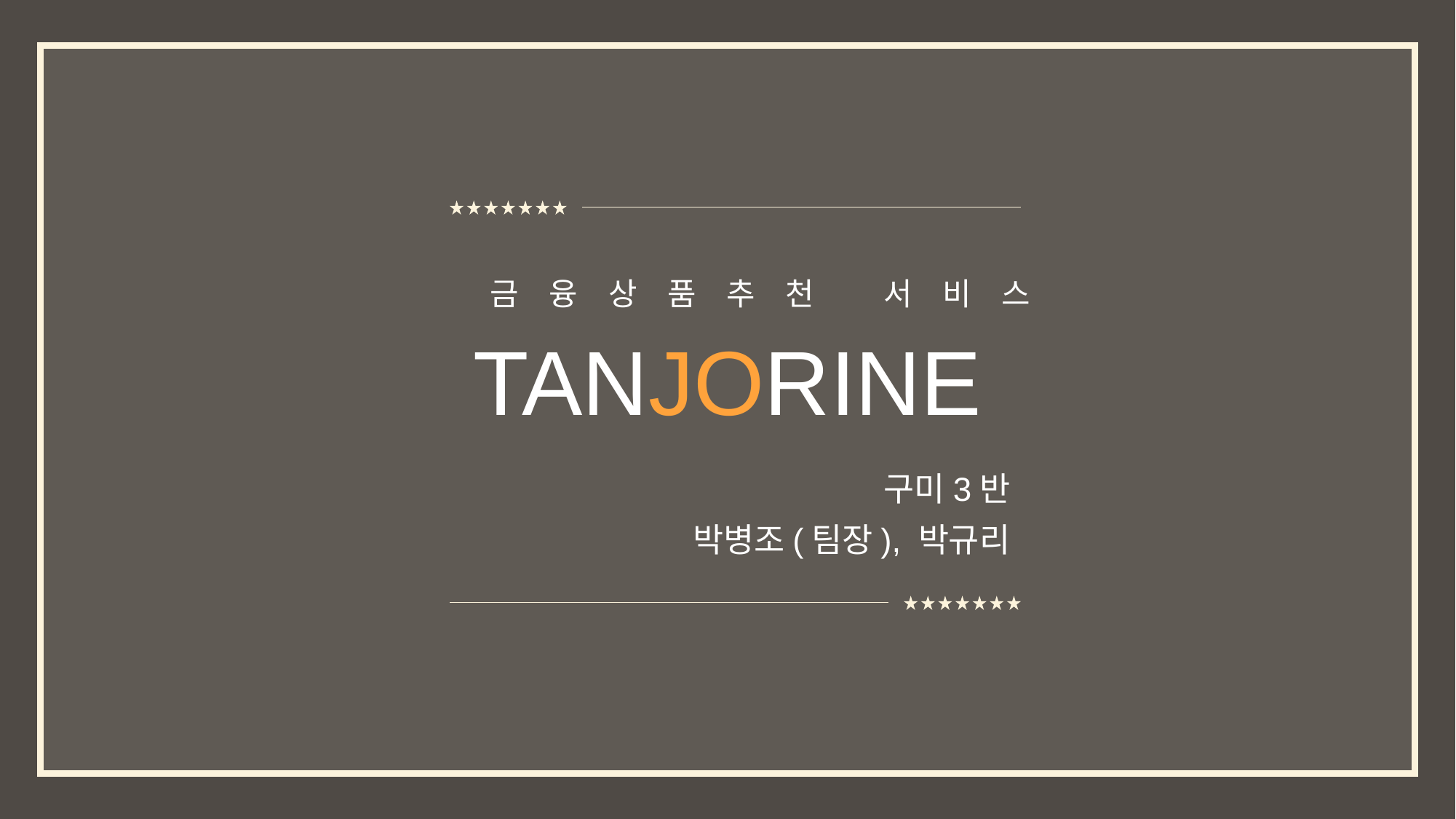

금융상품추천 서비스
# TANJORINE
구미3반
박병조(팀장), 박규리